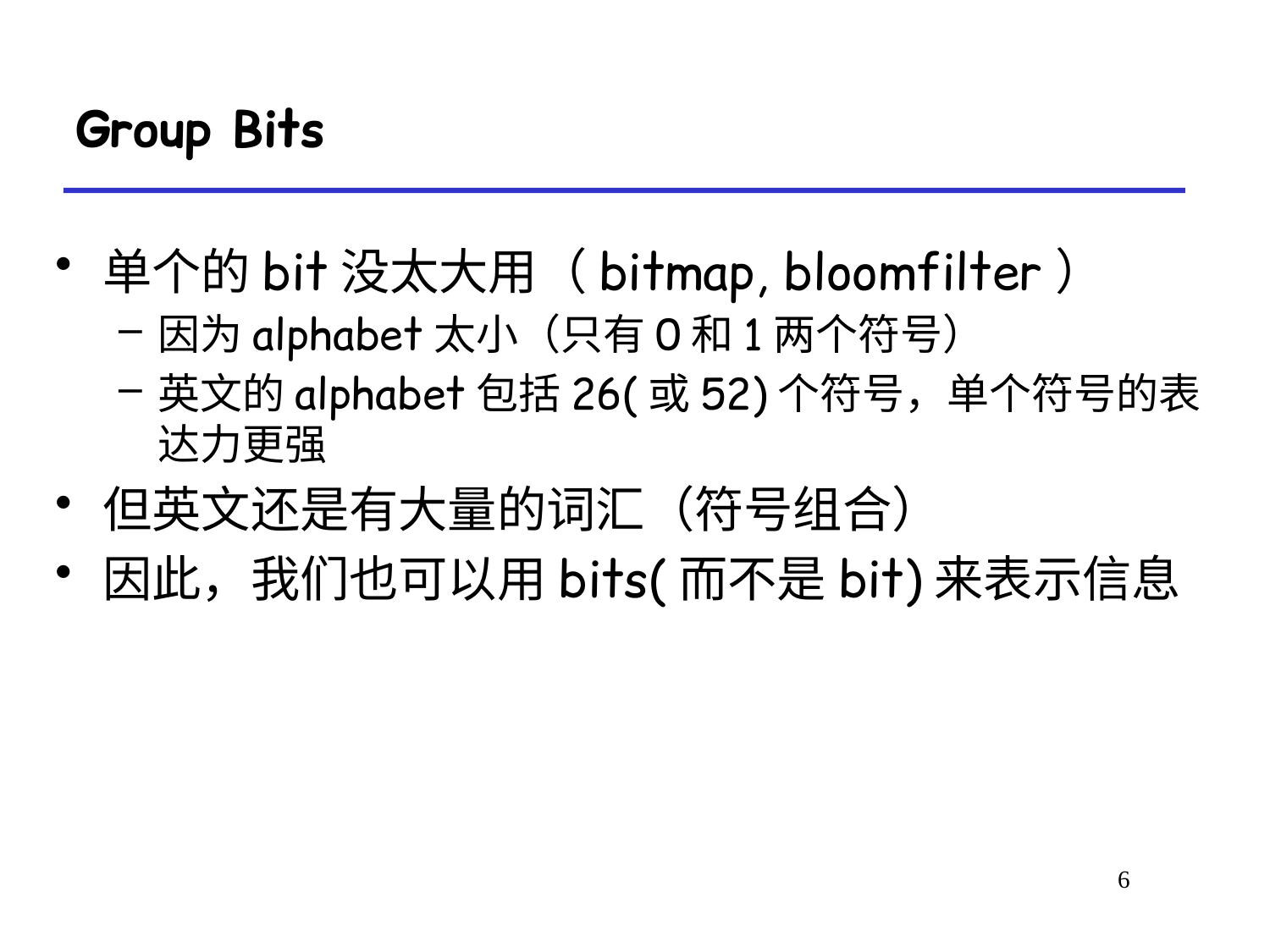

# Group Bits
单个的bit没太大用（bitmap, bloomfilter）
因为alphabet太小（只有0和1两个符号）
英文的alphabet包括26(或52)个符号，单个符号的表达力更强
但英文还是有大量的词汇（符号组合）
因此，我们也可以用bits(而不是bit)来表示信息
6